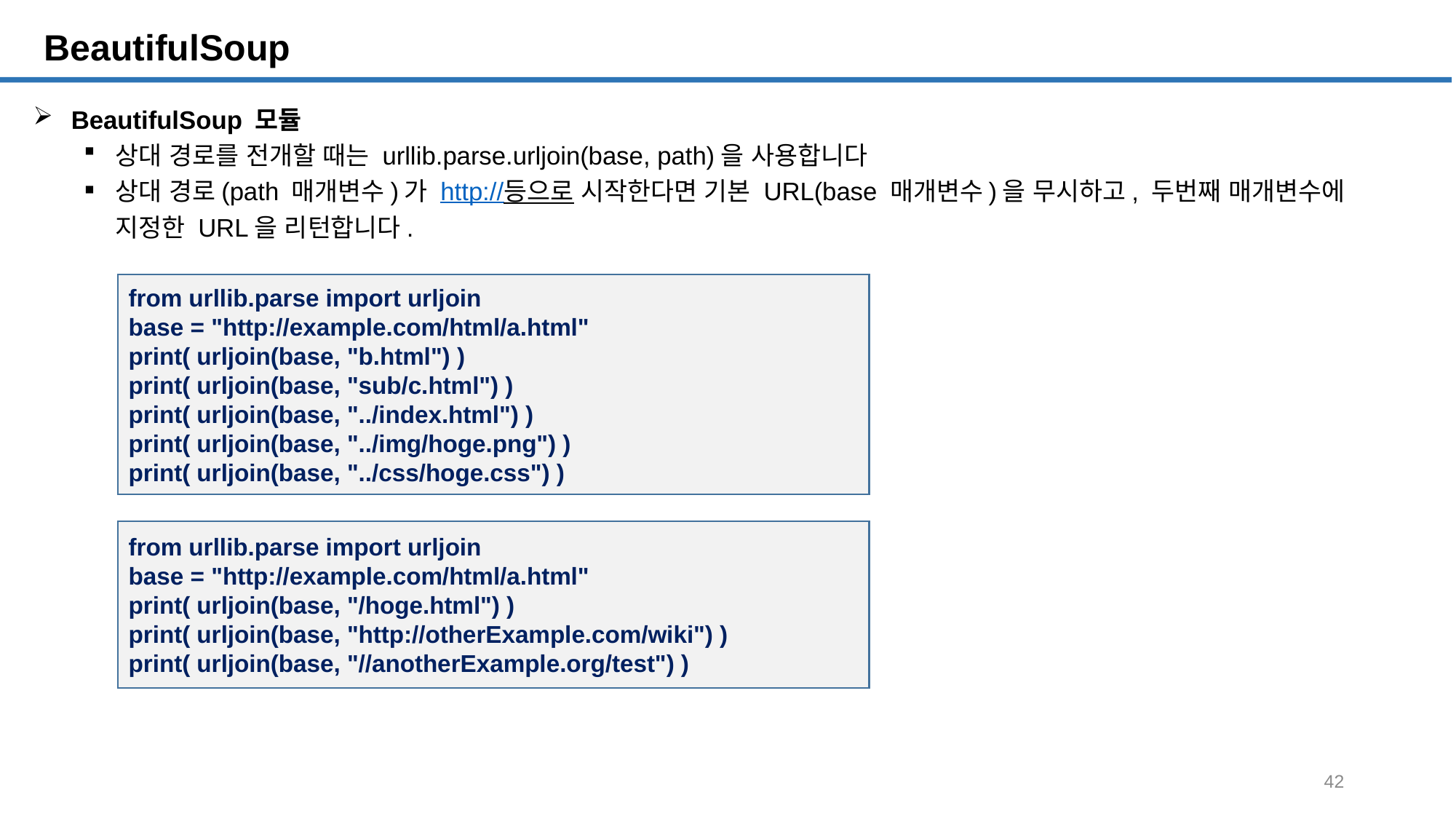

SQL 튜닝 개요
# BeautifulSoup

BeautifulSoup 모듈
상대 경로를 전개할 때는 urllib.parse.urljoin(base, path)을 사용합니다
상대 경로(path 매개변수)가 http://등으로 시작한다면 기본 URL(base 매개변수)을 무시하고, 두번째 매개변수에 지정한 URL을 리턴합니다.
from urllib.parse import urljoin
base = "http://example.com/html/a.html"
print( urljoin(base, "b.html") )
print( urljoin(base, "sub/c.html") )
print( urljoin(base, "../index.html") )
print( urljoin(base, "../img/hoge.png") )
print( urljoin(base, "../css/hoge.css") )
from urllib.parse import urljoin
base = "http://example.com/html/a.html"
print( urljoin(base, "/hoge.html") )
print( urljoin(base, "http://otherExample.com/wiki") )
print( urljoin(base, "//anotherExample.org/test") )
42